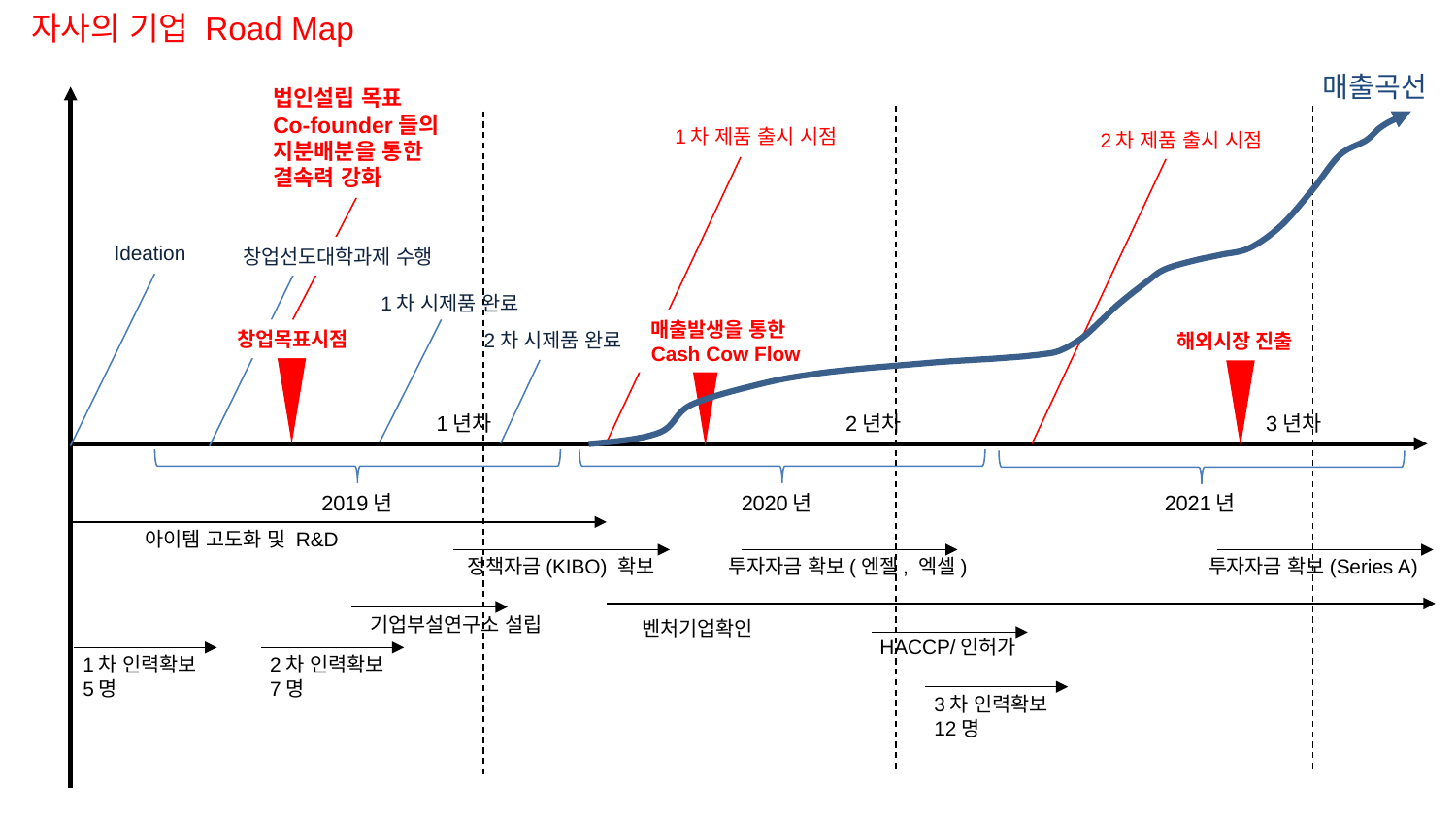

자사의 기업 Road Map
매출곡선
법인설립 목표
Co-founder들의
지분배분을 통한
결속력 강화

1차 제품 출시 시점
2차 제품 출시 시점
Ideation
창업선도대학과제 수행

1차 시제품 완료
매출발생을 통한
Cash Cow Flow
창업목표시점
2차 시제품 완료
해외시장 진출

1년차
2년차
3년차
2019년
2020년
2021년
아이템 고도화 및 R&D
투자자금 확보(Series A)
정책자금(KIBO) 확보
투자자금 확보(엔젤, 엑셀)
기업부설연구소 설립
벤처기업확인
HACCP/인허가
1차 인력확보
5명
2차 인력확보
7명
3차 인력확보
12명